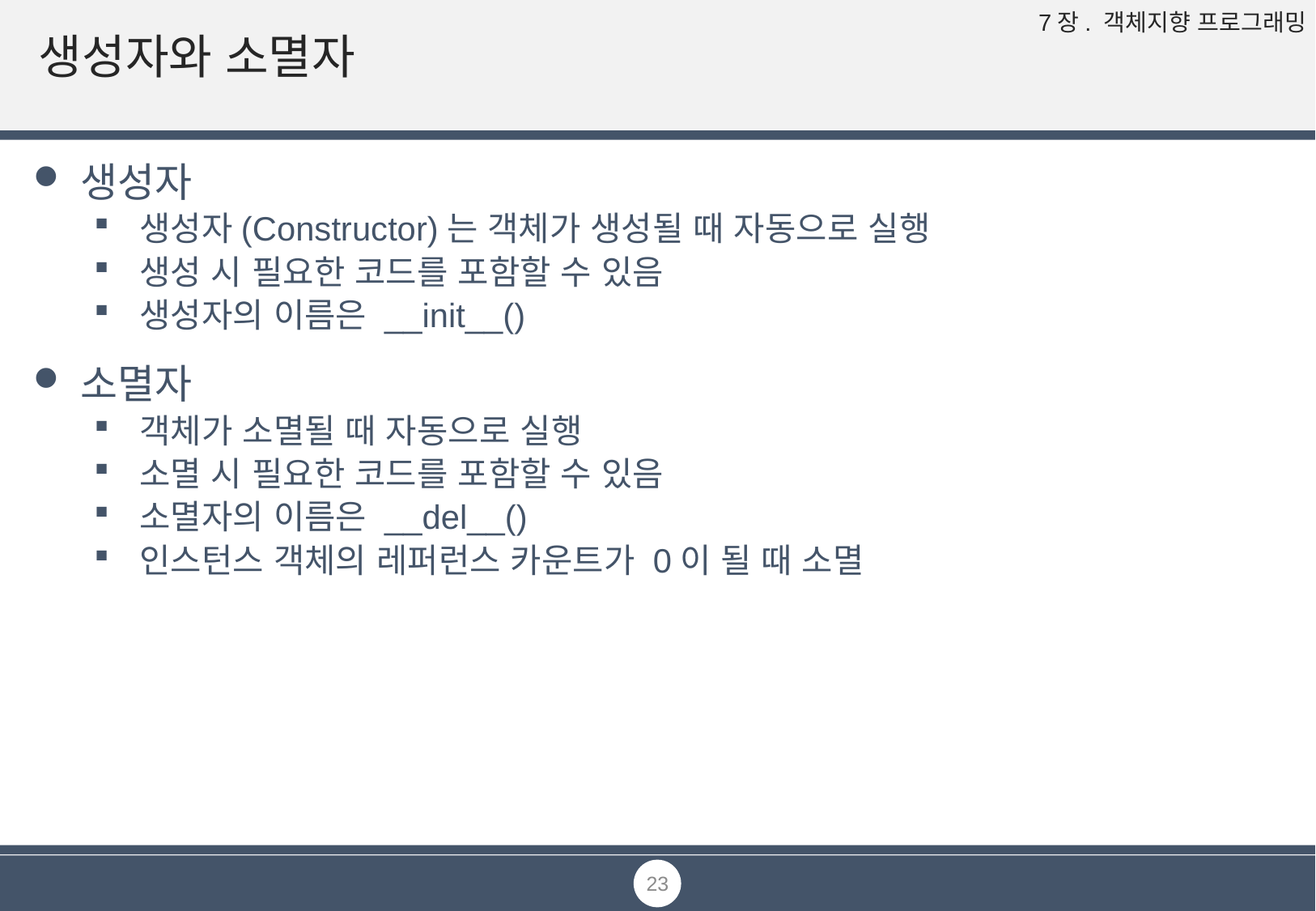

# 생성자와 소멸자

생성자
생성자(Constructor)는 객체가 생성될 때 자동으로 실행
생성 시 필요한 코드를 포함할 수 있음
생성자의 이름은 __init__()
소멸자
객체가 소멸될 때 자동으로 실행
소멸 시 필요한 코드를 포함할 수 있음
소멸자의 이름은 __del__()
인스턴스 객체의 레퍼런스 카운트가 0이 될 때 소멸

23